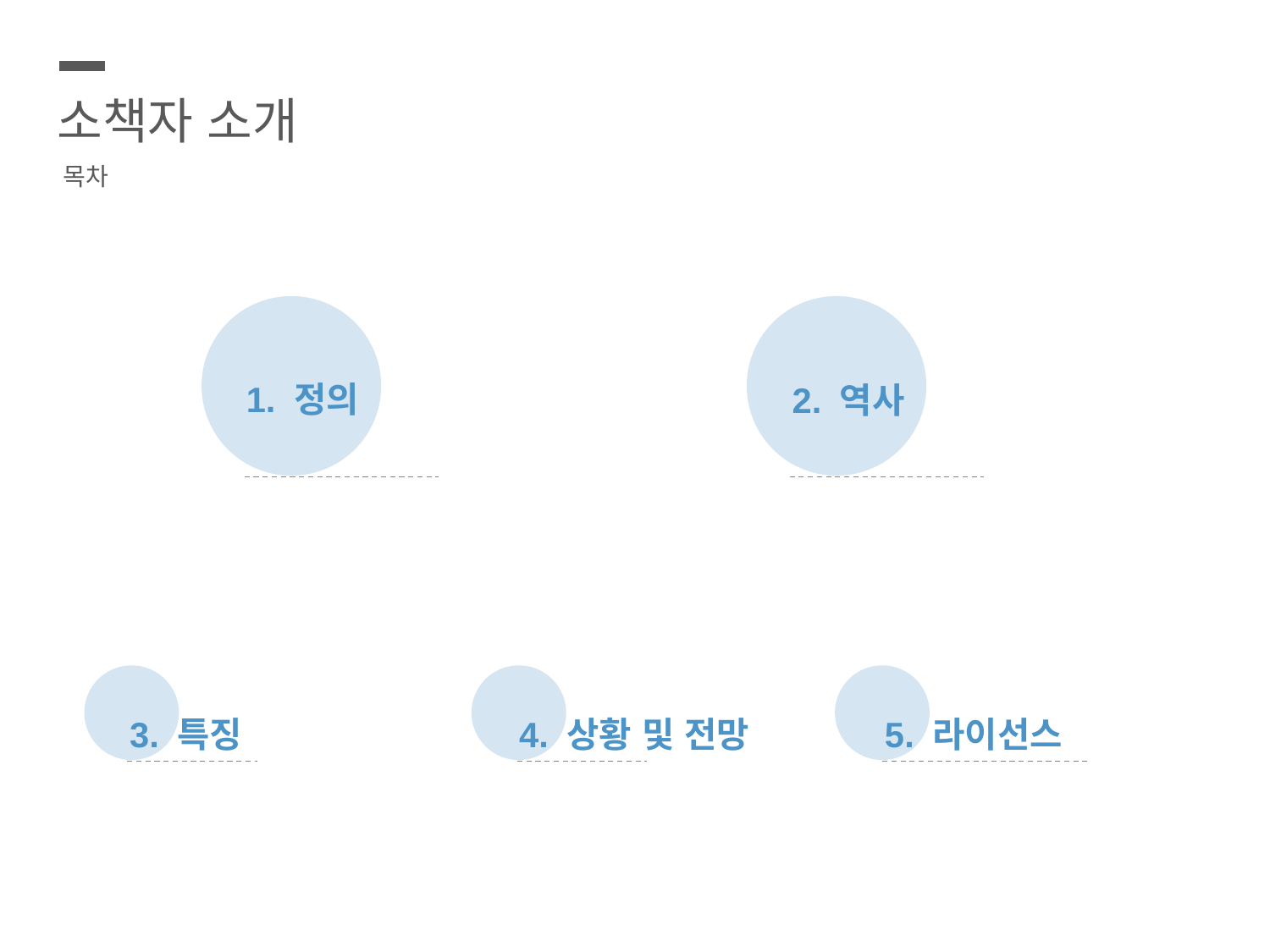

소책자 소개
목차

1. 정의
2. 역사

3. 특징
4. 상황 및 전망
5. 라이선스